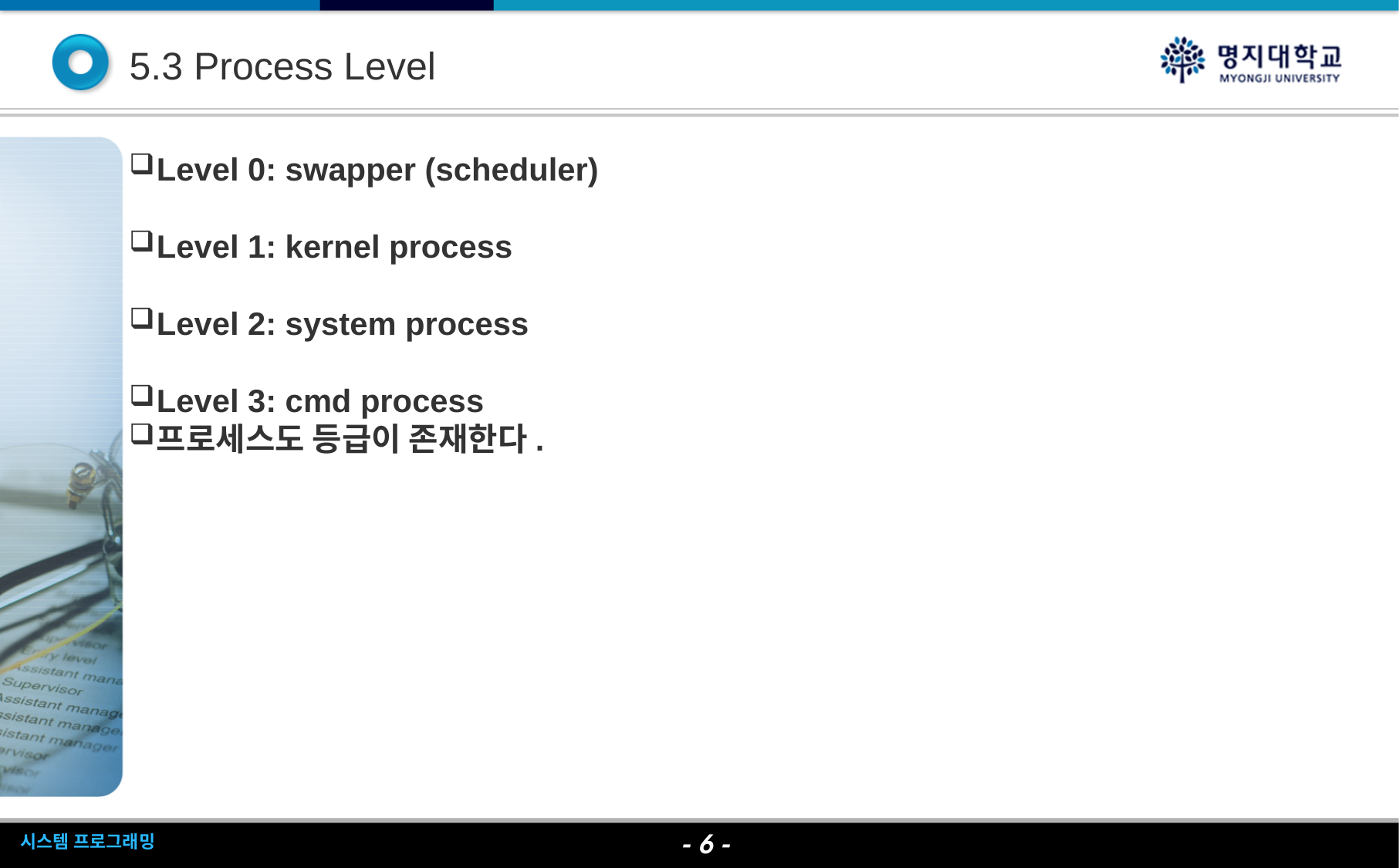

5.3 Process Level
Level 0: swapper (scheduler)

Level 1: kernel process

Level 2: system process

Level 3: cmd process
프로세스도 등급이 존재한다.
- 6 -